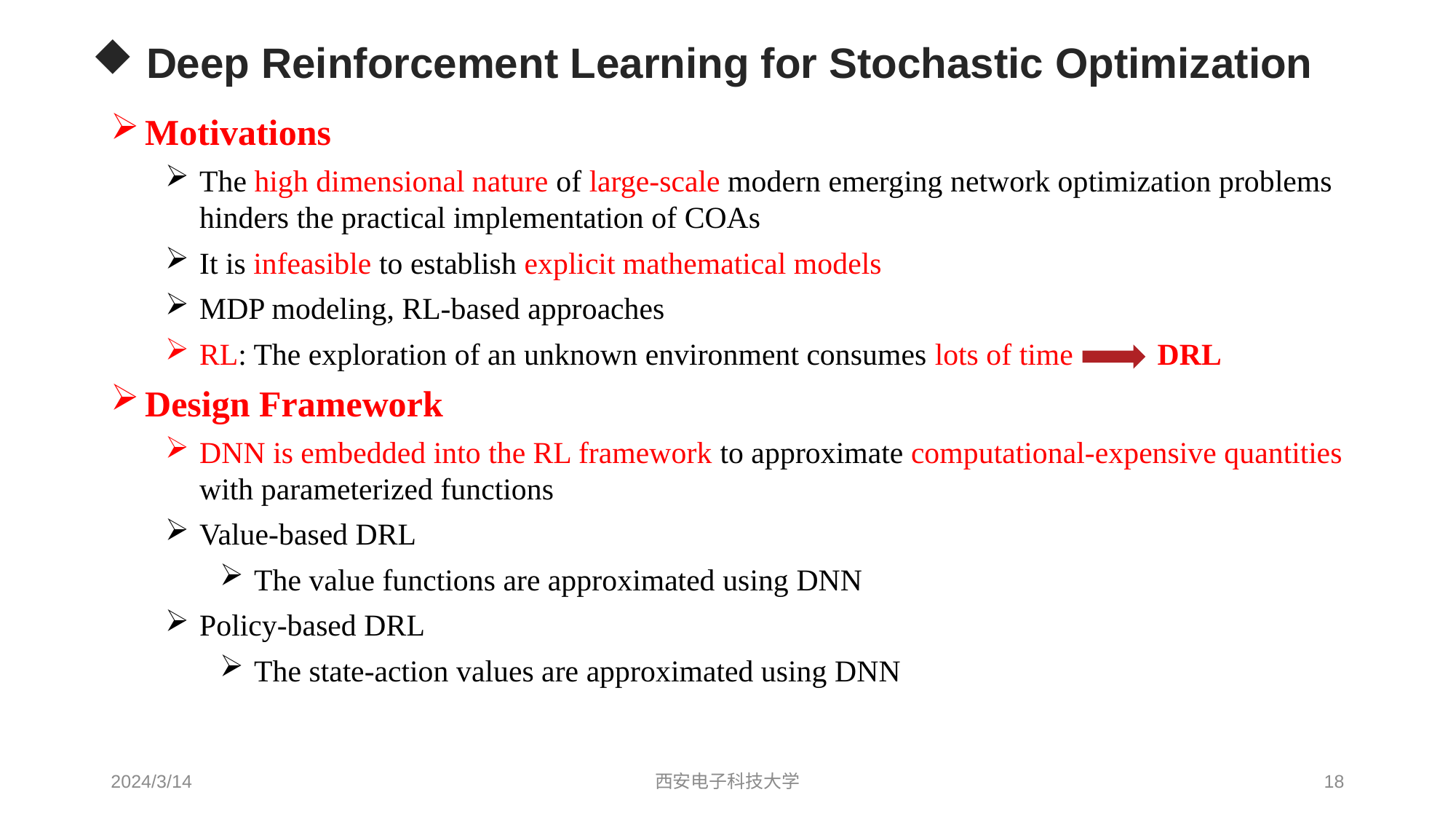

Deep Reinforcement Learning for Stochastic Optimization
Motivations
The high dimensional nature of large-scale modern emerging network optimization problems hinders the practical implementation of COAs
It is infeasible to establish explicit mathematical models
MDP modeling, RL-based approaches
RL: The exploration of an unknown environment consumes lots of time           DRL
Design Framework
DNN is embedded into the RL framework to approximate computational-expensive quantities with parameterized functions
Value-based DRL
The value functions are approximated using DNN
Policy-based DRL
The state-action values are approximated using DNN

2024/3/14
西安电子科技大学
18